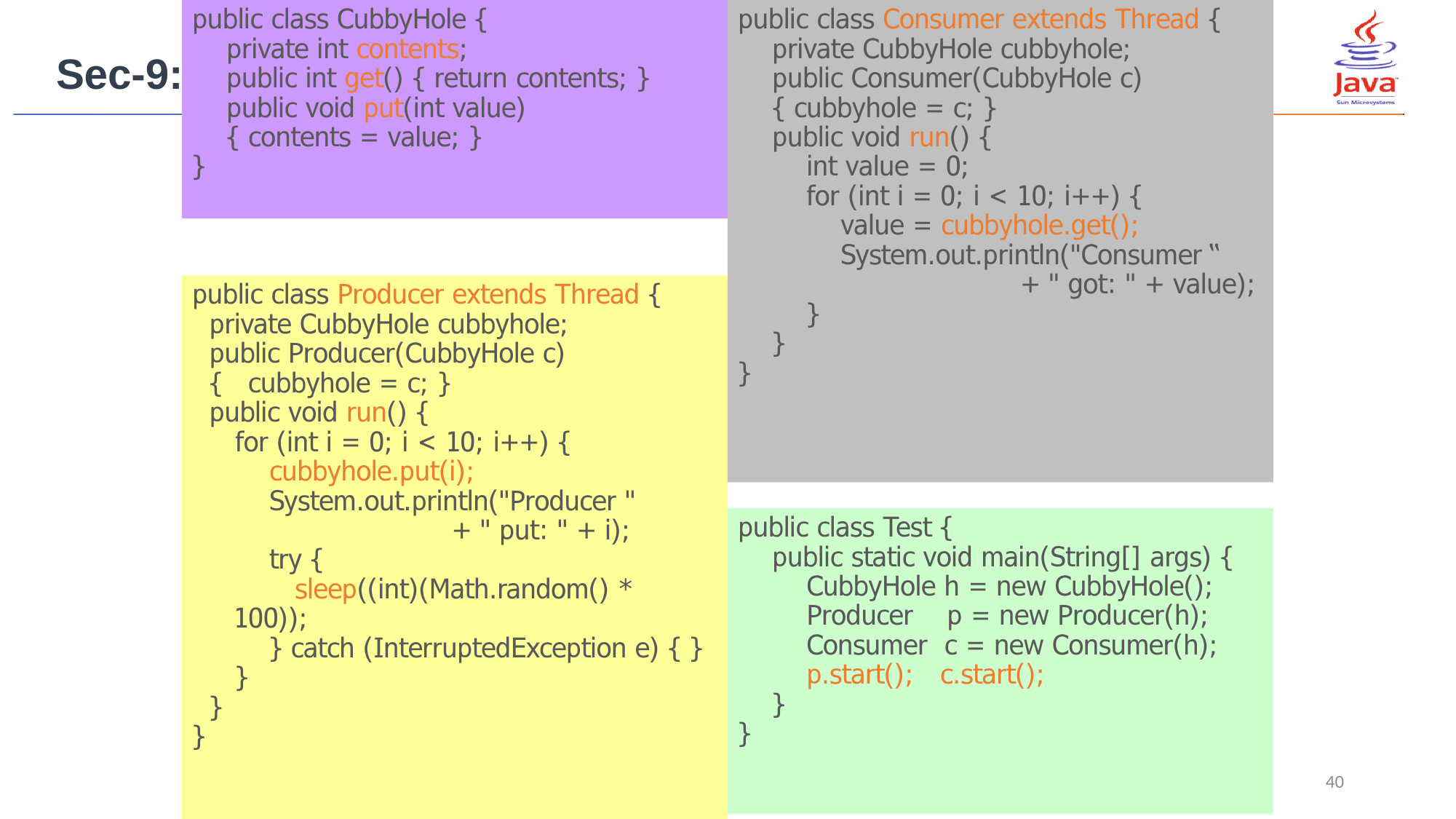

public class CubbyHole {
    private int contents;
    public int get() { return contents; }
    public void put(int value)
    { contents = value; }
}
public class Consumer extends Thread {
    private CubbyHole cubbyhole;
    public Consumer(CubbyHole c)
    { cubbyhole = c; }
    public void run() {
        int value = 0;
        for (int i = 0; i < 10; i++) {
            value = cubbyhole.get();
            System.out.println("Consumer “
                                 + " got: " + value);
        }
    }
}
Sec-9: 多线程编程 — 线程同步
public class Producer extends Thread {
  private CubbyHole cubbyhole;
  public Producer(CubbyHole c)
  {   cubbyhole = c; }
  public void run() {
     for (int i = 0; i < 10; i++) {
         cubbyhole.put(i);
         System.out.println("Producer " 			+ " put: " + i);
         try {
            sleep((int)(Math.random() * 100));
         } catch (InterruptedException e) { }
     }
  }
}
public class Test {
    public static void main(String[] args) {
        CubbyHole h = new CubbyHole();
        Producer    p = new Producer(h);
        Consumer  c = new Consumer(h);
        p.start();   c.start();
    }
}
40